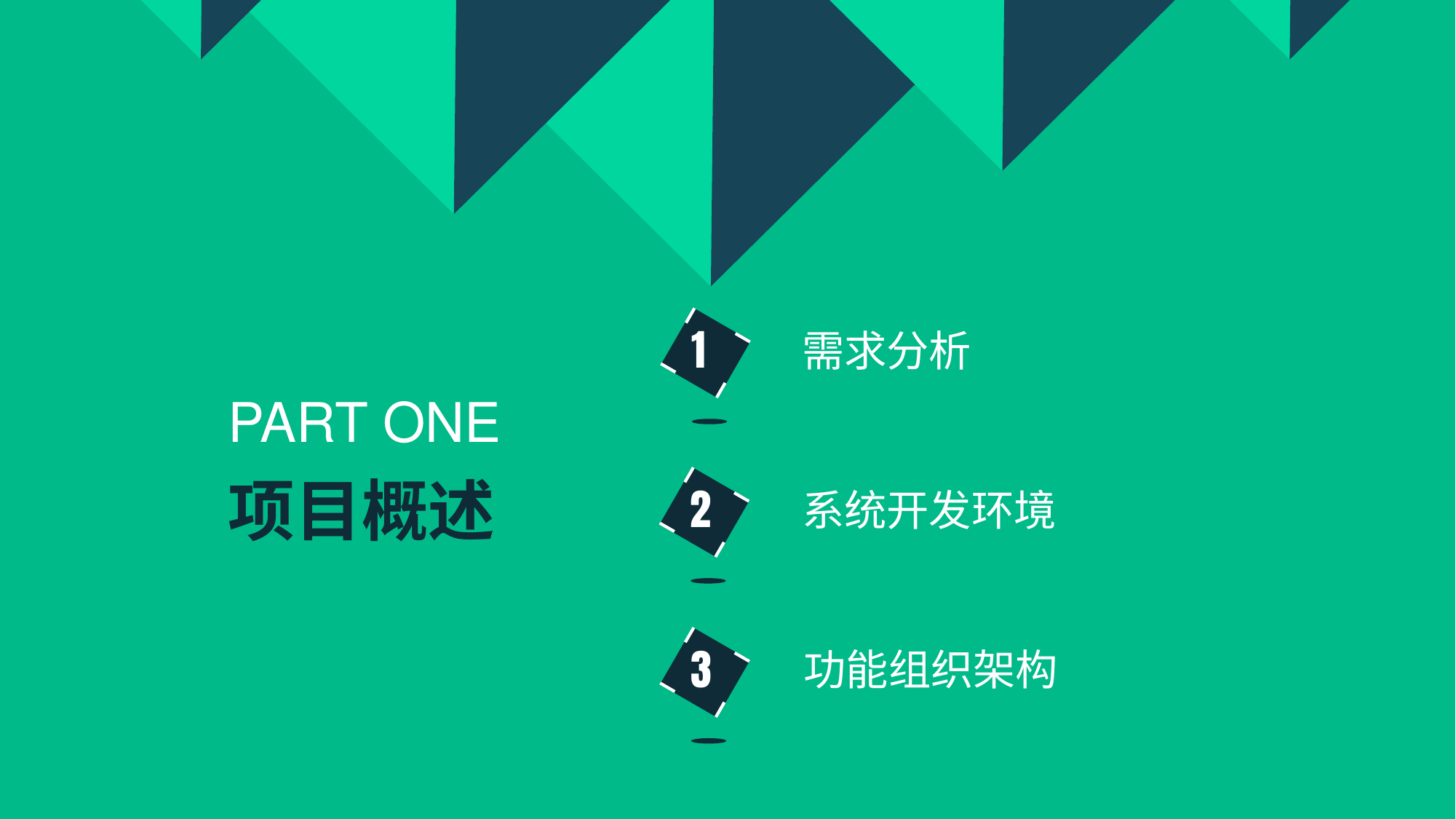

1
需求分析
PART ONE

项目概述

2
系统开发环境

3
功能组织架构